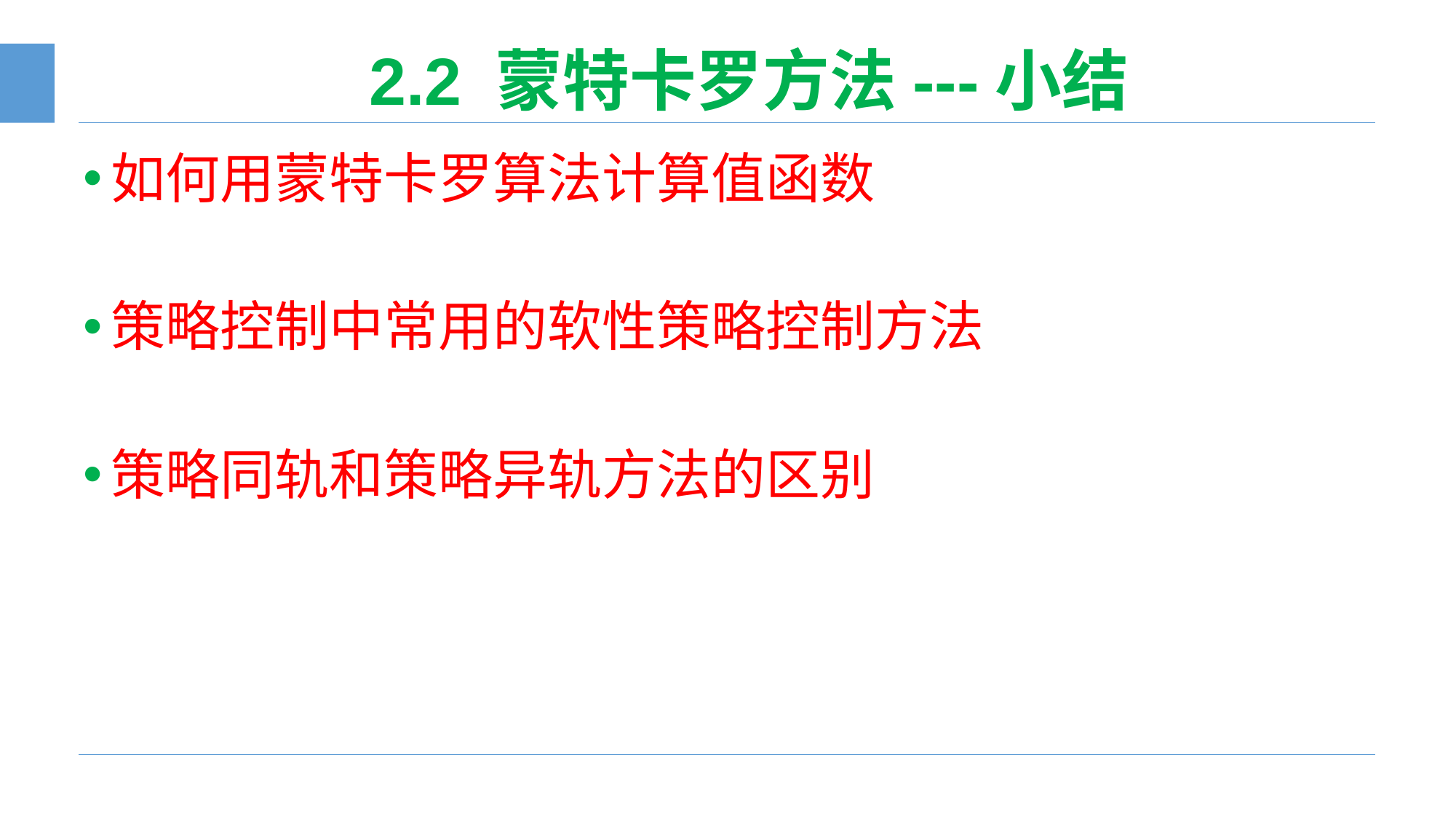

# 2.2 蒙特卡罗方法---小结
如何用蒙特卡罗算法计算值函数

策略控制中常用的软性策略控制方法

策略同轨和策略异轨方法的区别